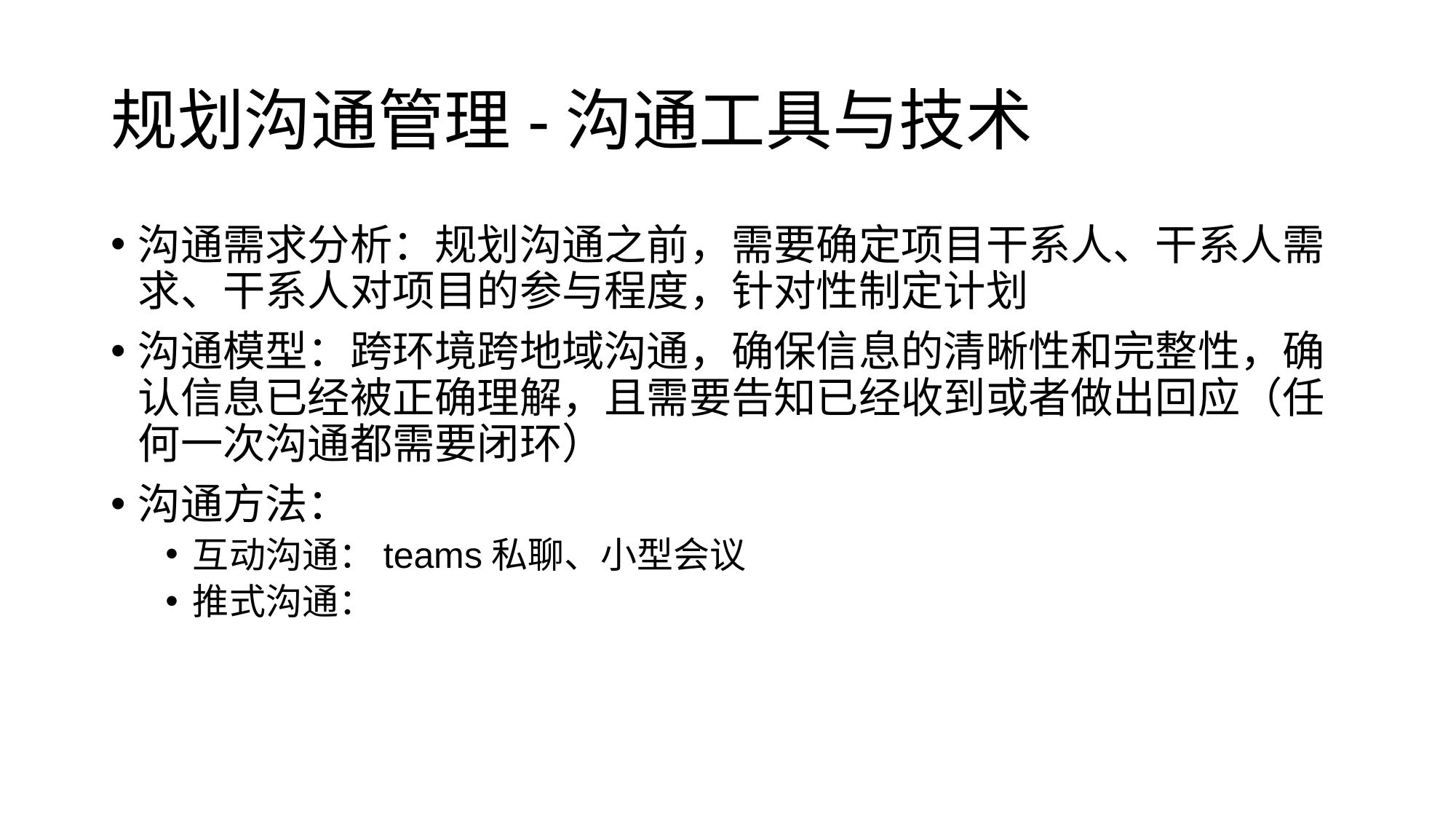

# 规划沟通管理-沟通工具与技术
沟通需求分析：规划沟通之前，需要确定项目干系人、干系人需求、干系人对项目的参与程度，针对性制定计划
沟通模型：跨环境跨地域沟通，确保信息的清晰性和完整性，确认信息已经被正确理解，且需要告知已经收到或者做出回应（任何一次沟通都需要闭环）
沟通方法：
互动沟通：teams私聊、小型会议
推式沟通：